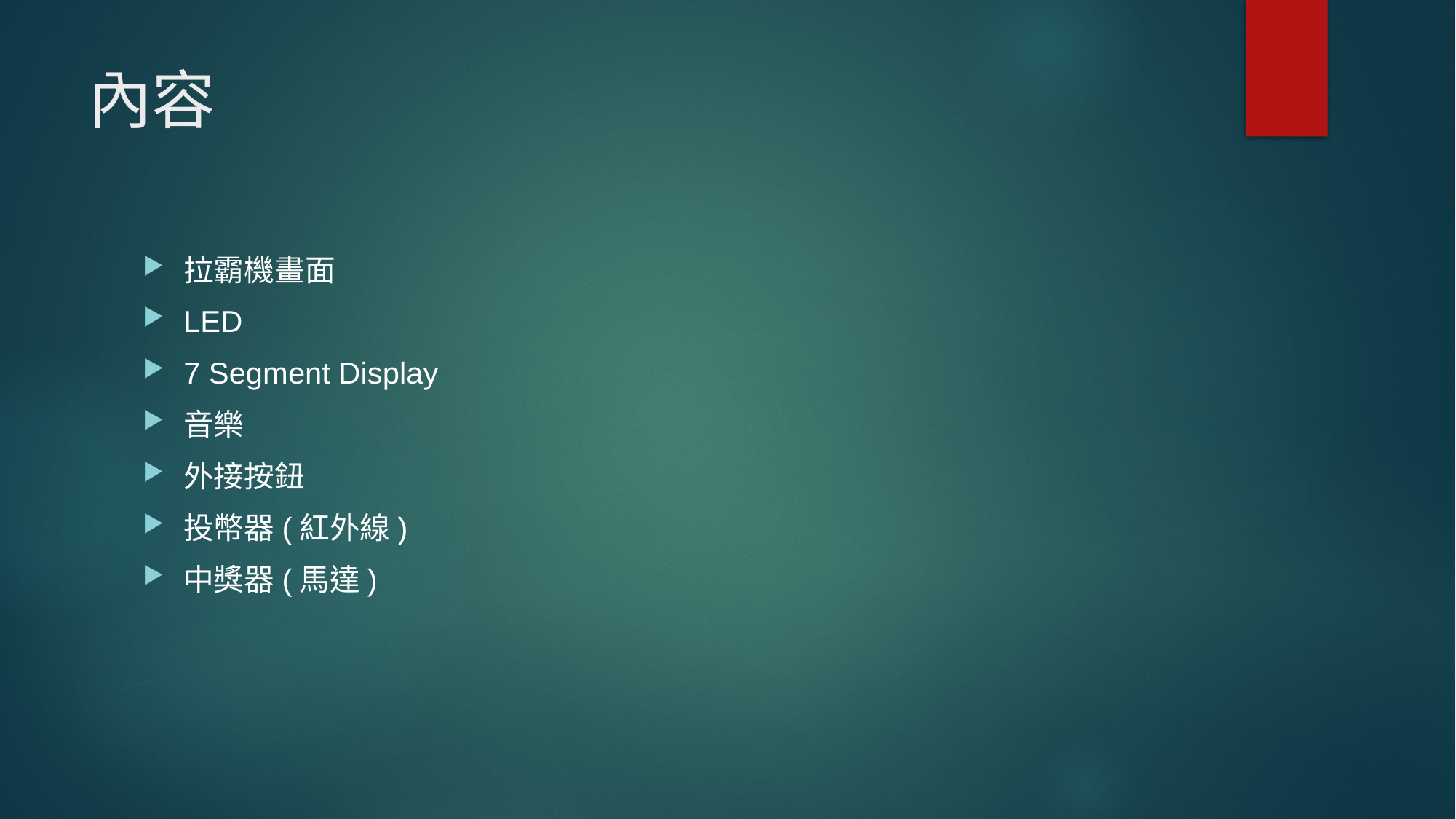

# 內容
拉霸機畫面
LED
7 Segment Display
音樂
外接按鈕
投幣器(紅外線)
中獎器(馬達)